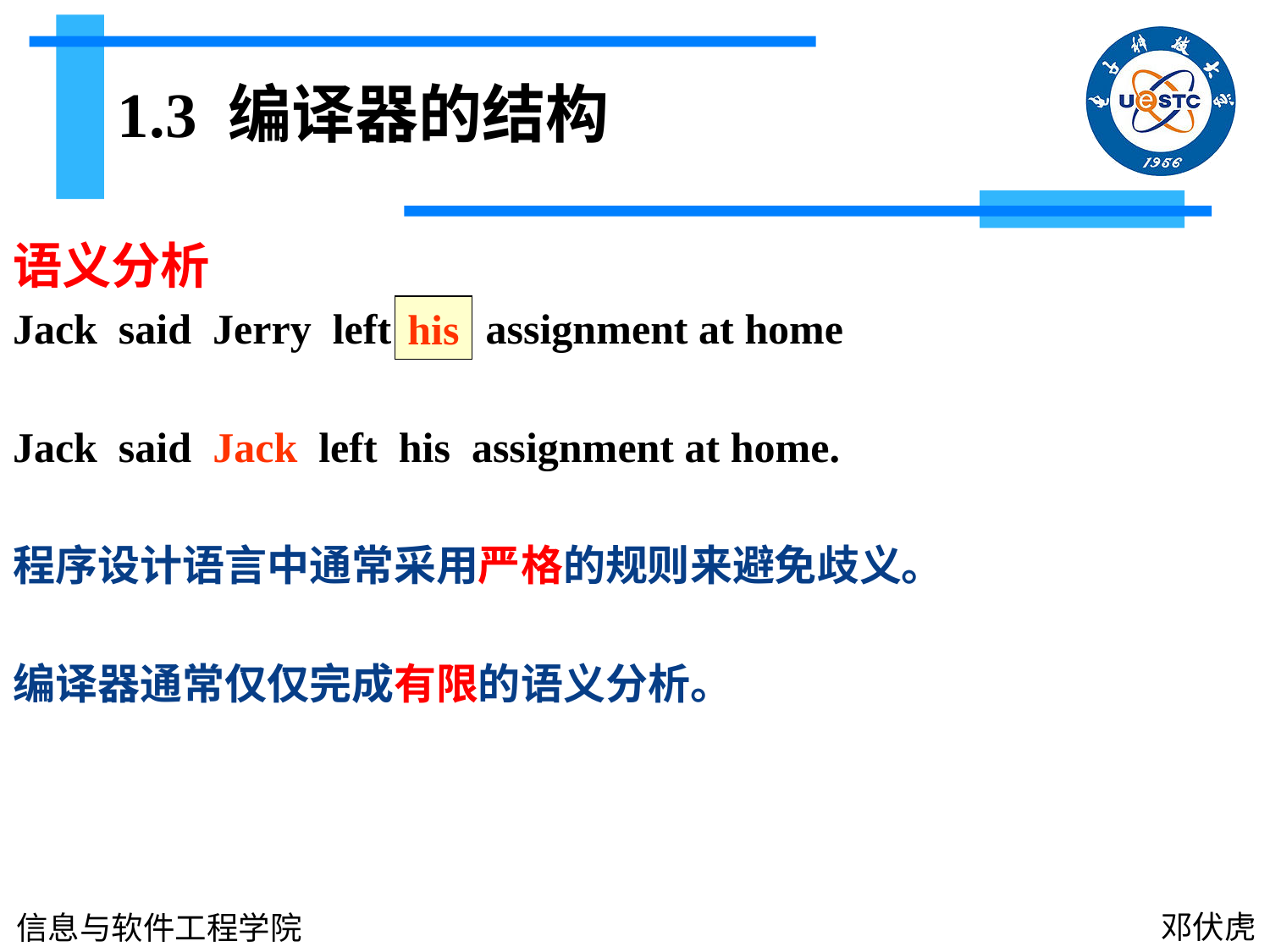

1.3 编译器的结构
语义分析
Jack  said  Jerry  left  his  assignment at home

Jack  said  Jack  left  his  assignment at home.

程序设计语言中通常采用严格的规则来避免歧义。

编译器通常仅仅完成有限的语义分析。

his
邓伏虎
15
信息与软件工程学院